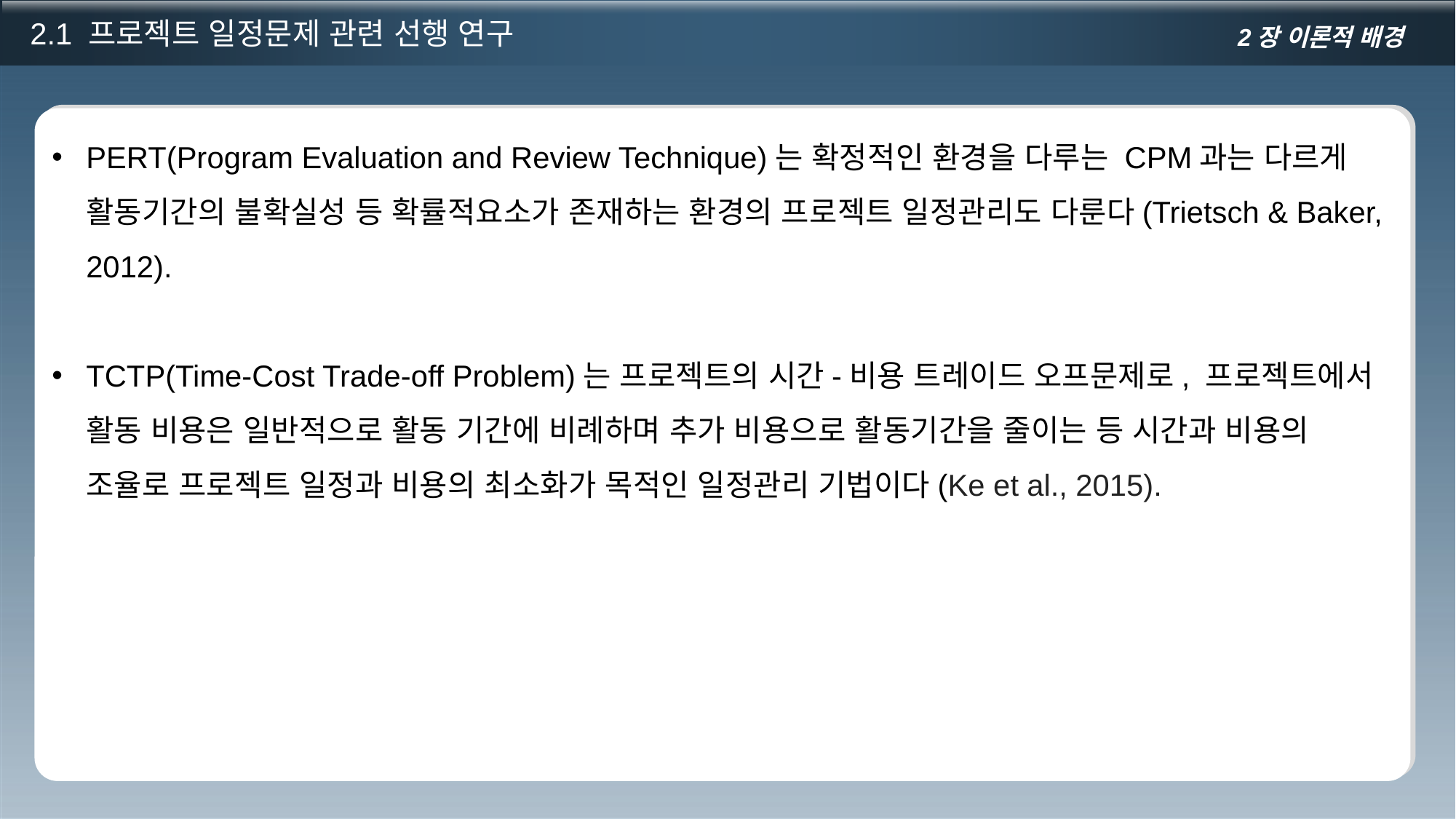

2.1 프로젝트 일정문제 관련 선행 연구
2장 이론적 배경
PERT(Program Evaluation and Review Technique)는 확정적인 환경을 다루는 CPM과는 다르게 활동기간의 불확실성 등 확률적요소가 존재하는 환경의 프로젝트 일정관리도 다룬다(Trietsch & Baker, 2012).

TCTP(Time-Cost Trade-off Problem)는 프로젝트의 시간-비용 트레이드 오프문제로, 프로젝트에서 활동 비용은 일반적으로 활동 기간에 비례하며 추가 비용으로 활동기간을 줄이는 등 시간과 비용의 조율로 프로젝트 일정과 비용의 최소화가 목적인 일정관리 기법이다(Ke et al., 2015).